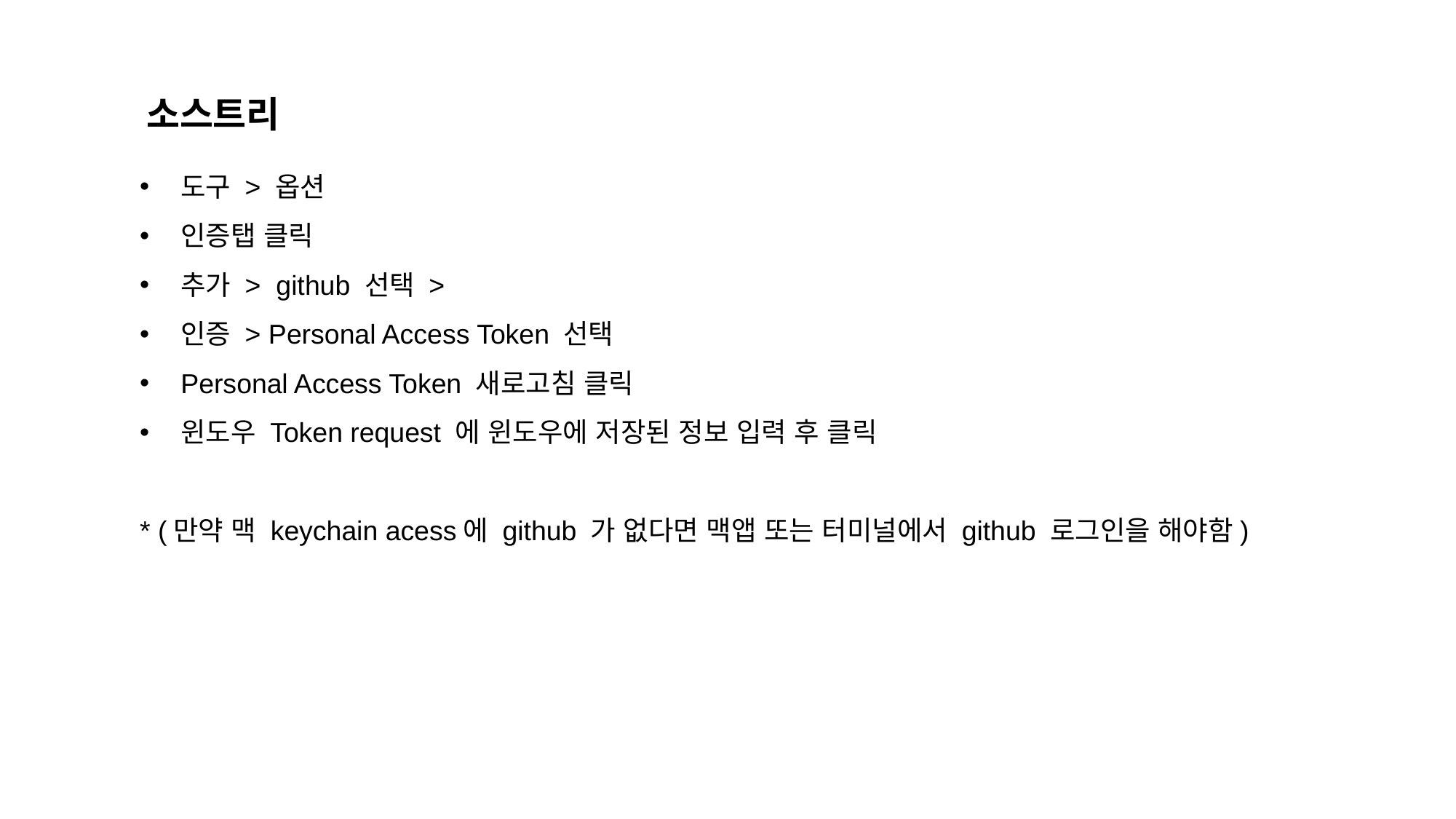

소스트리
도구 > 옵션
인증탭 클릭
추가 >  github 선택 >
인증 > Personal Access Token 선택
Personal Access Token 새로고침 클릭
윈도우 Token request 에 윈도우에 저장된 정보 입력 후 클릭

* (만약 맥 keychain acess에 github 가 없다면 맥앱 또는 터미널에서 github 로그인을 해야함)